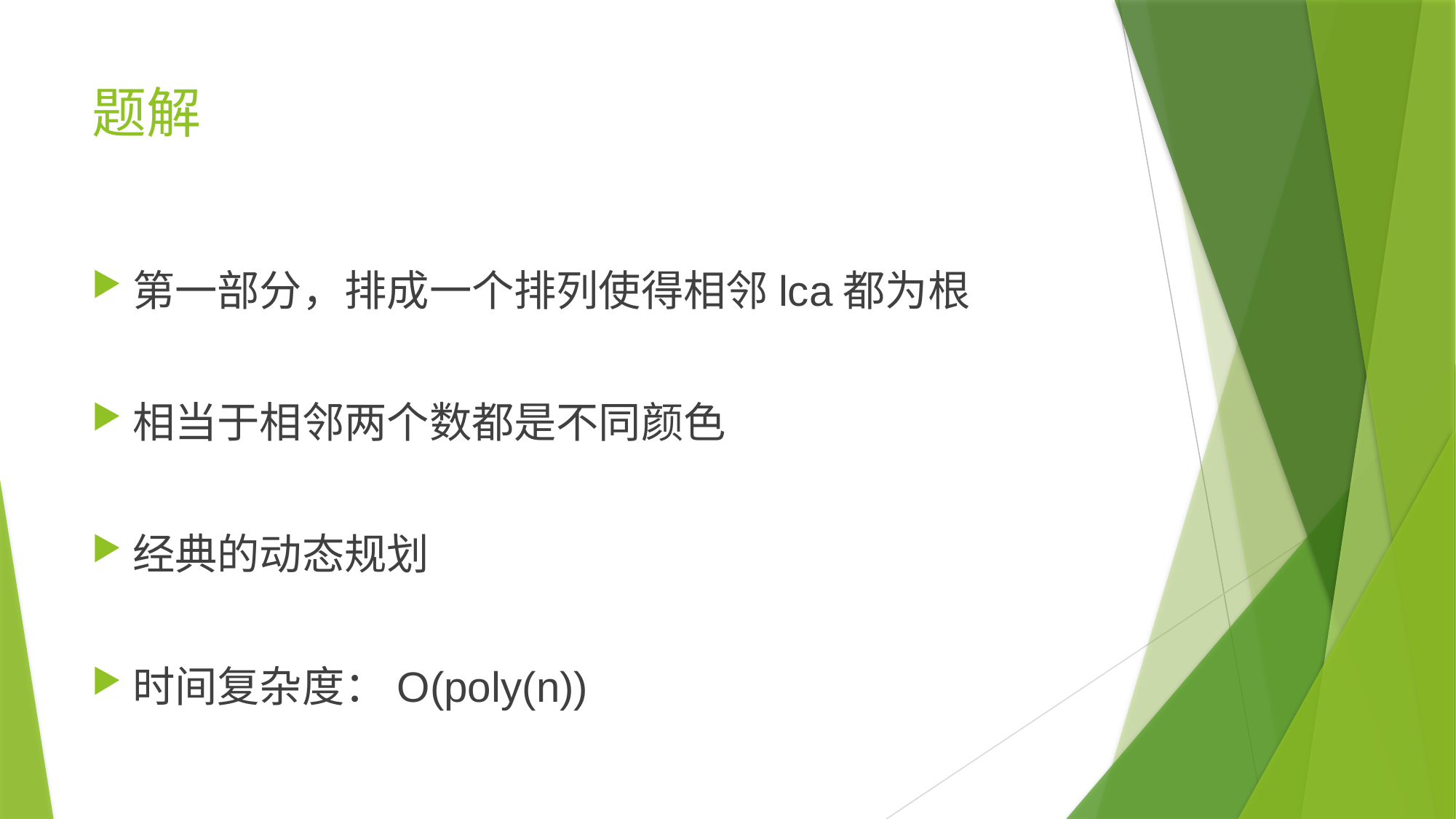

# 题解
第一部分，排成一个排列使得相邻lca都为根

相当于相邻两个数都是不同颜色

经典的动态规划

时间复杂度：O(poly(n))